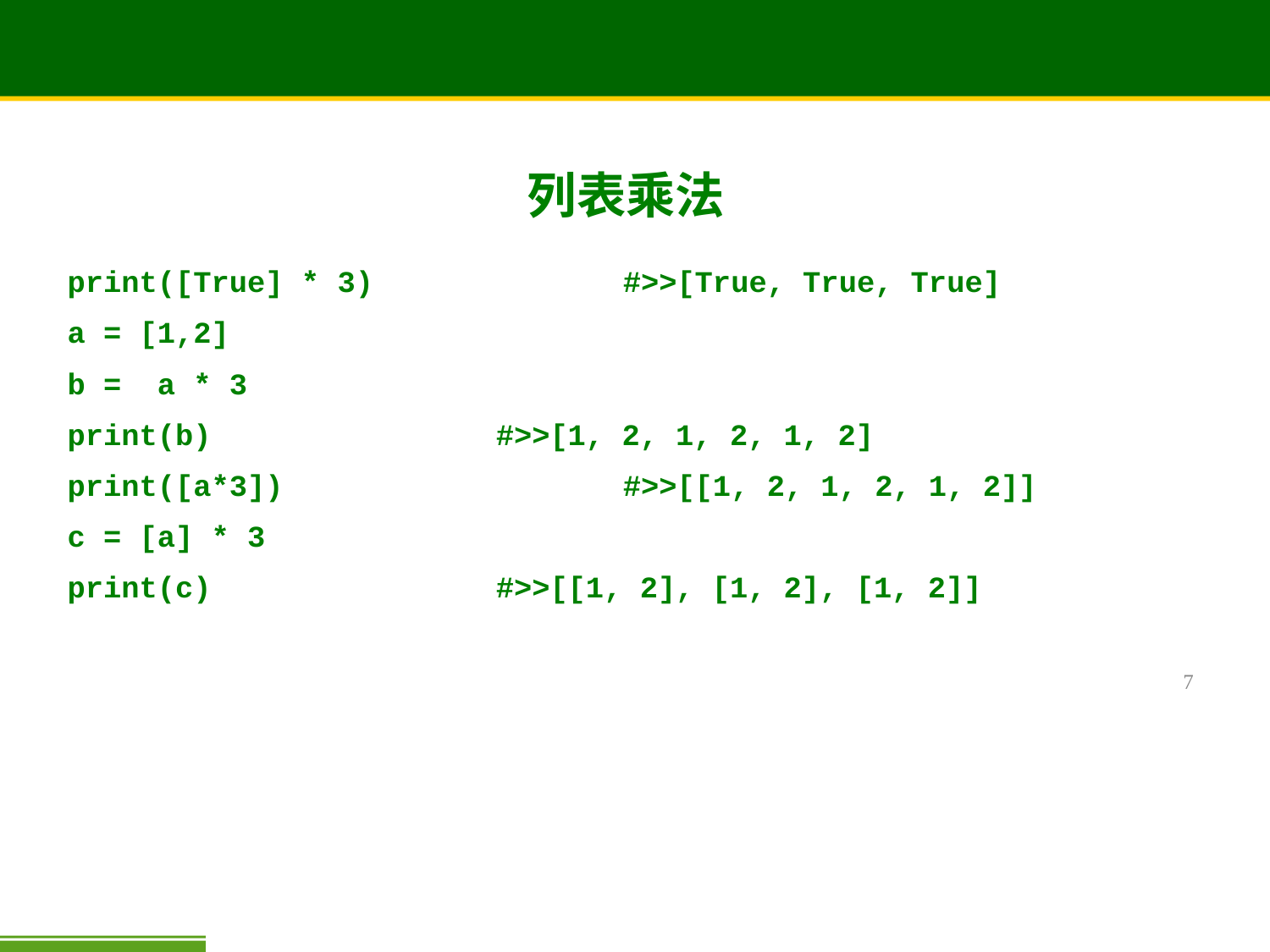

# 列表乘法
print([True] * 3)		#>>[True, True, True]
a = [1,2]
b =  a * 3
print(b)			#>>[1, 2, 1, 2, 1, 2]
print([a*3])			#>>[[1, 2, 1, 2, 1, 2]]
c = [a] * 3
print(c)			#>>[[1, 2], [1, 2], [1, 2]]
7